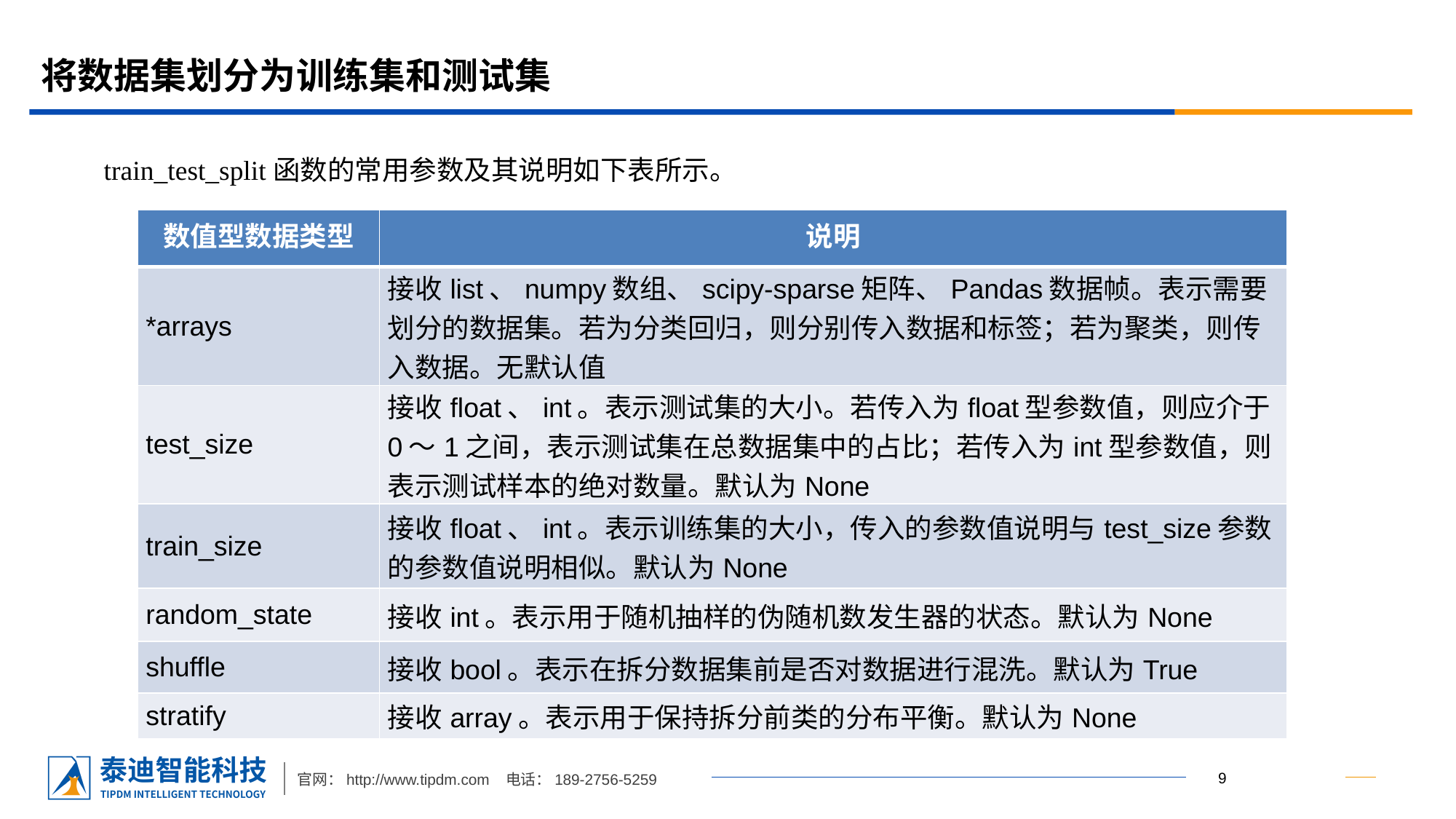

# 将数据集划分为训练集和测试集
train_test_split函数的常用参数及其说明如下表所示。

| 数值型数据类型 | 说明 |
| --- | --- |
| \*arrays | 接收list、numpy数组、scipy-sparse矩阵、Pandas数据帧。表示需要划分的数据集。若为分类回归，则分别传入数据和标签；若为聚类，则传入数据。无默认值 |
| test\_size | 接收float、int。表示测试集的大小。若传入为float型参数值，则应介于0～1之间，表示测试集在总数据集中的占比；若传入为int型参数值，则表示测试样本的绝对数量。默认为None |
| train\_size | 接收float、int。表示训练集的大小，传入的参数值说明与test\_size参数的参数值说明相似。默认为None |
| random\_state | 接收int。表示用于随机抽样的伪随机数发生器的状态。默认为None |
| shuffle | 接收bool。表示在拆分数据集前是否对数据进行混洗。默认为True |
| stratify | 接收array。表示用于保持拆分前类的分布平衡。默认为None |